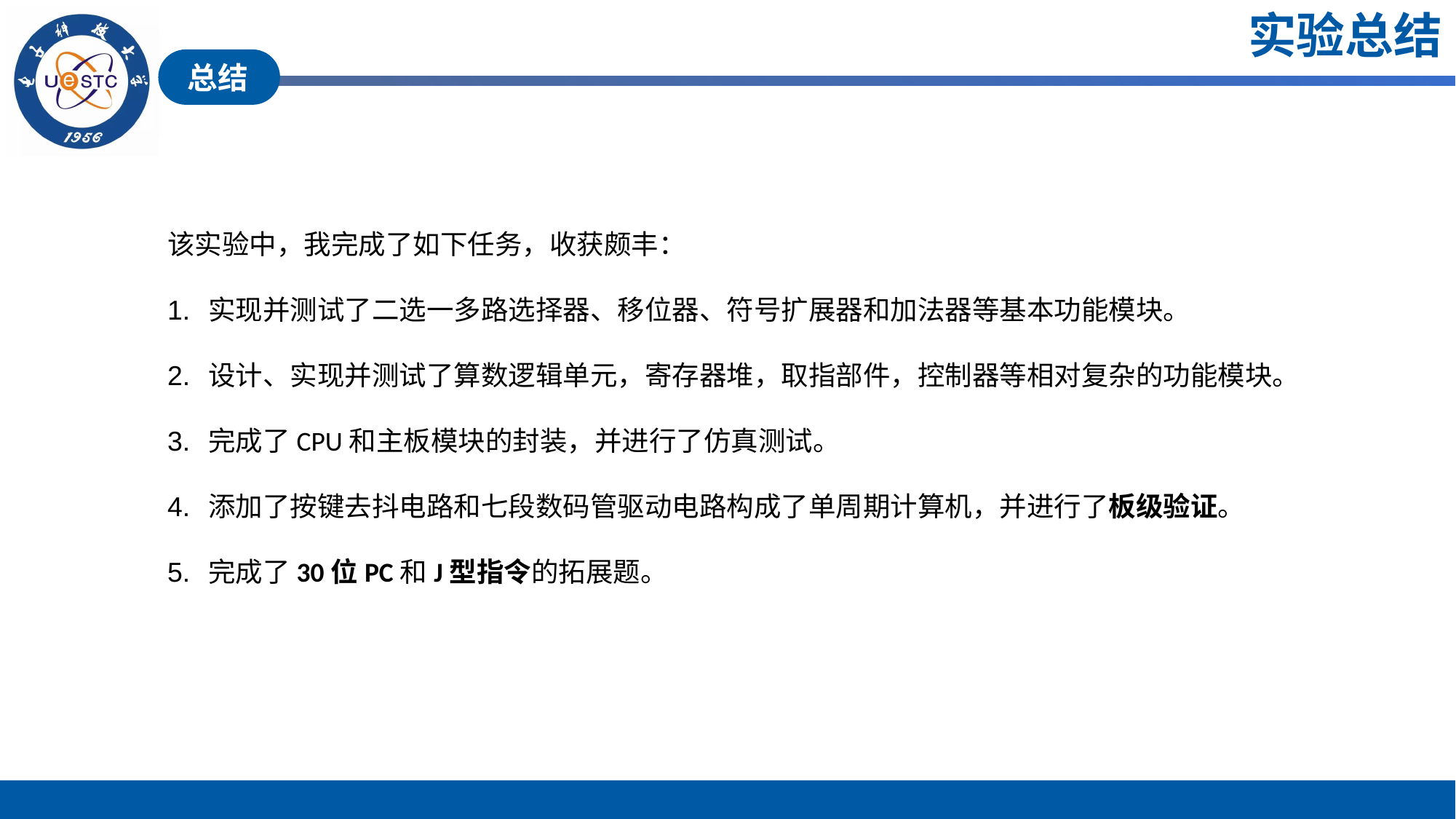

实验总结
  总结

该实验中，我完成了如下任务，收获颇丰：

实现并测试了二选一多路选择器、移位器、符号扩展器和加法器等基本功能模块。

设计、实现并测试了算数逻辑单元，寄存器堆，取指部件，控制器等相对复杂的功能模块。

完成了CPU和主板模块的封装，并进行了仿真测试。

添加了按键去抖电路和七段数码管驱动电路构成了单周期计算机，并进行了板级验证。

完成了30位PC和J型指令的拓展题。